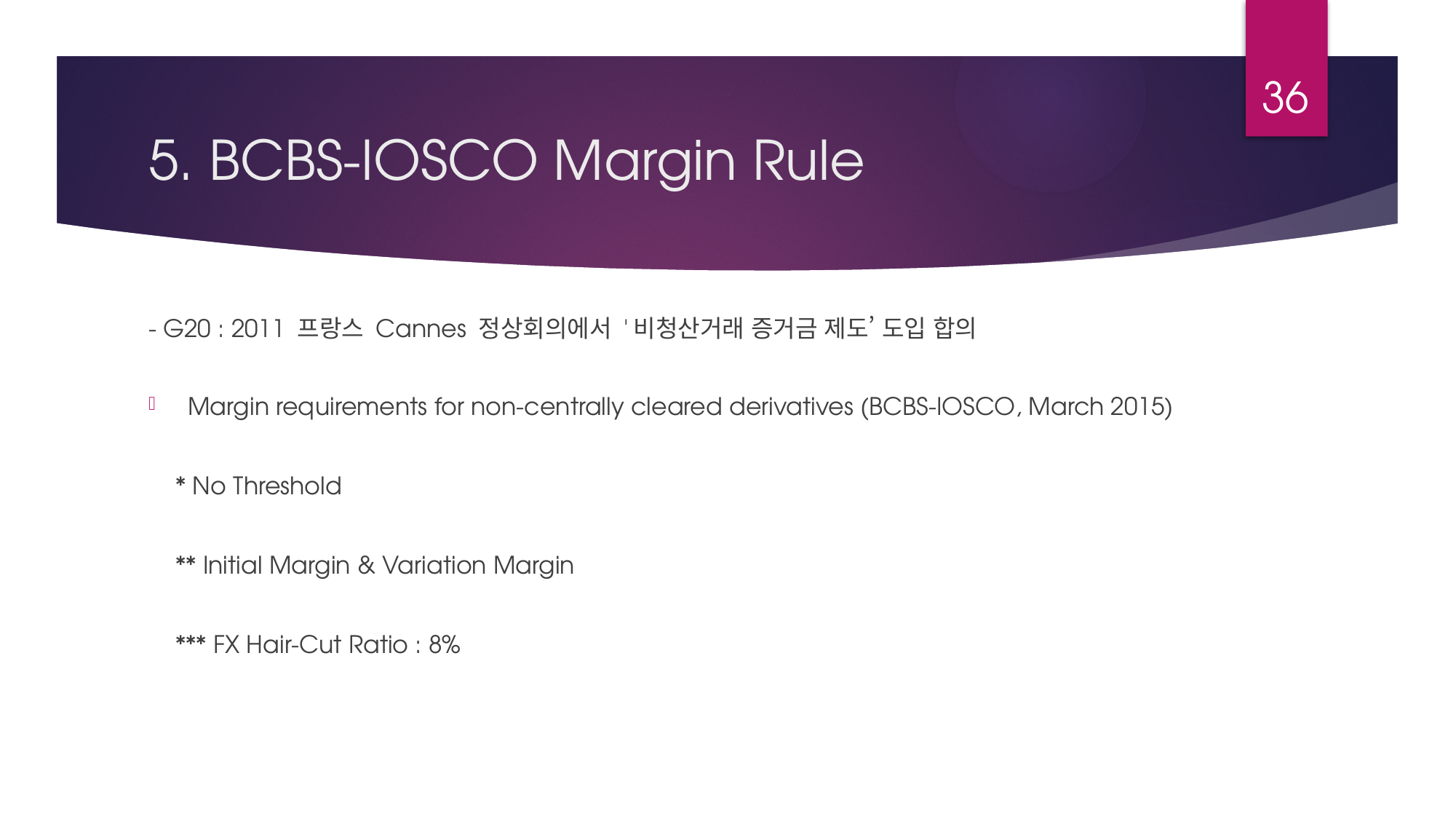

36
# 5. BCBS-IOSCO Margin Rule
- G20 : 2011 프랑스 Cannes 정상회의에서 '비청산거래 증거금 제도’ 도입 합의
Margin requirements for non-centrally cleared derivatives (BCBS-IOSCO, March 2015)

    * No Threshold

    ** Initial Margin & Variation Margin

    *** FX Hair-Cut Ratio : 8%